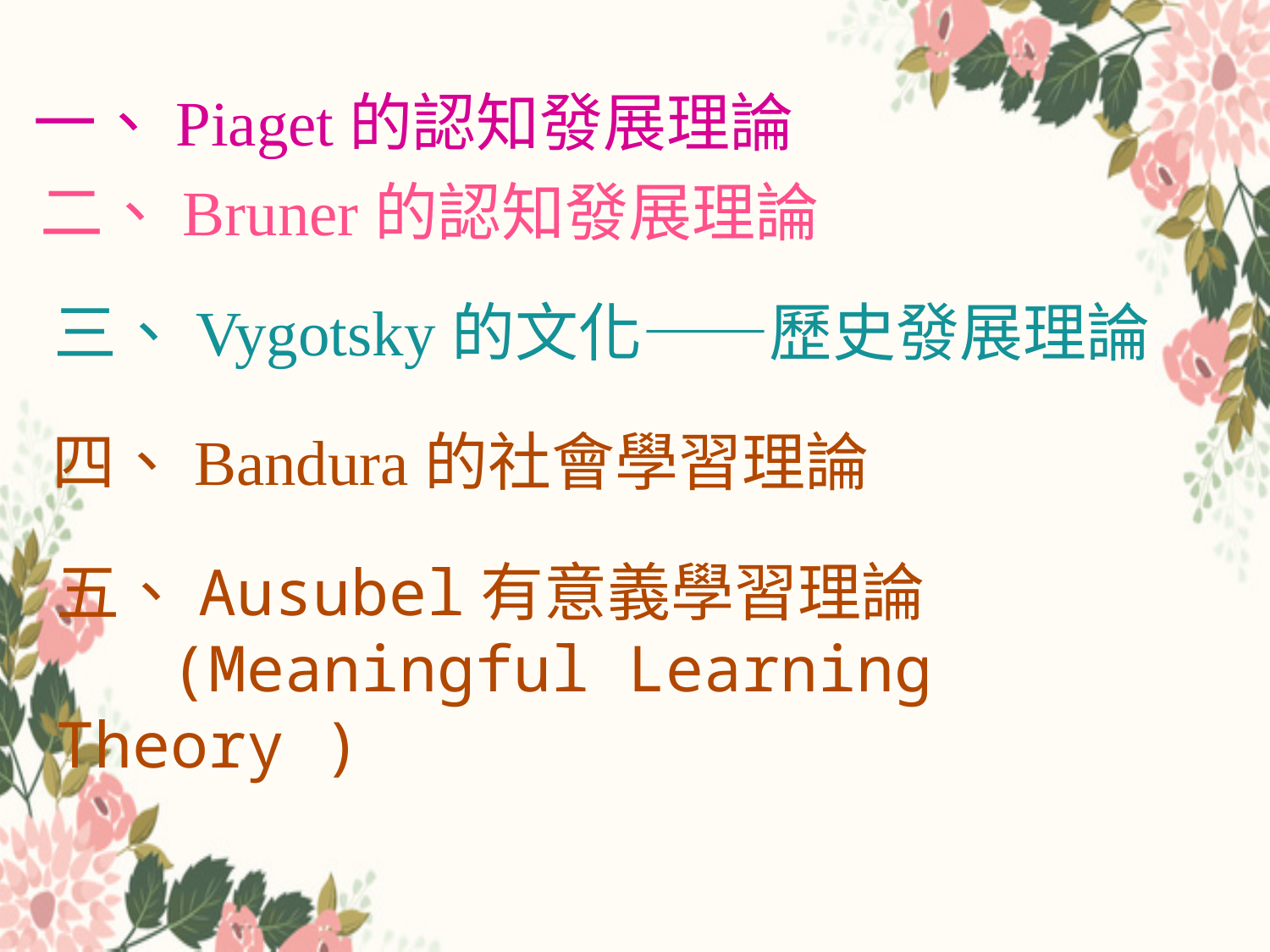

一、Piaget的認知發展理論
二、Bruner的認知發展理論
三、Vygotsky的文化――歷史發展理論
四、Bandura的社會學習理論
五、Ausubel有意義學習理論
   (Meaningful Learning Theory )